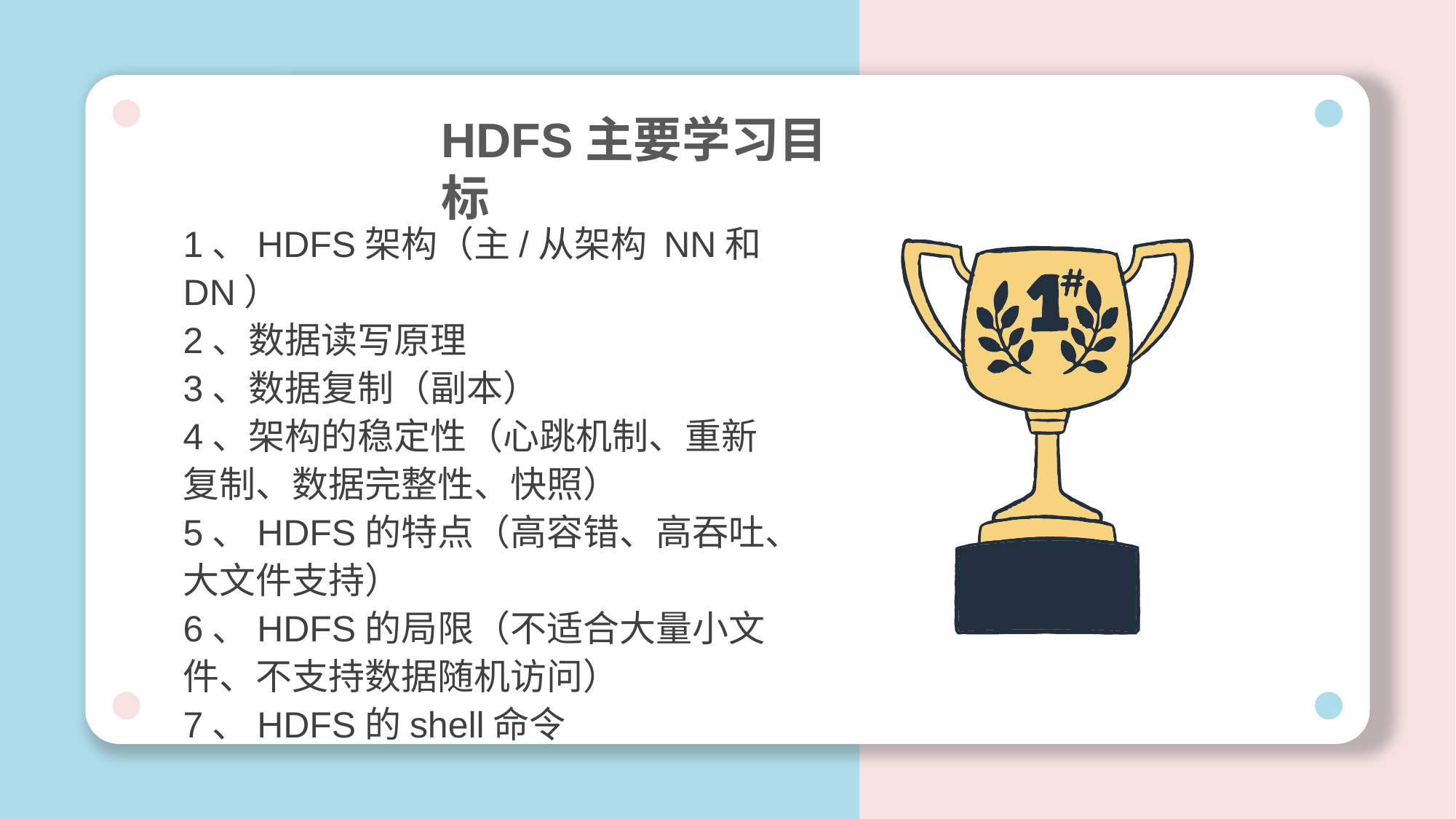

HDFS主要学习目标
1、HDFS架构（主/从架构 NN和DN）
2、数据读写原理
3、数据复制（副本）
4、架构的稳定性（心跳机制、重新复制、数据完整性、快照）
5、HDFS的特点（高容错、高吞吐、大文件支持）
6、HDFS的局限（不适合大量小文件、不支持数据随机访问）
7、HDFS的shell命令